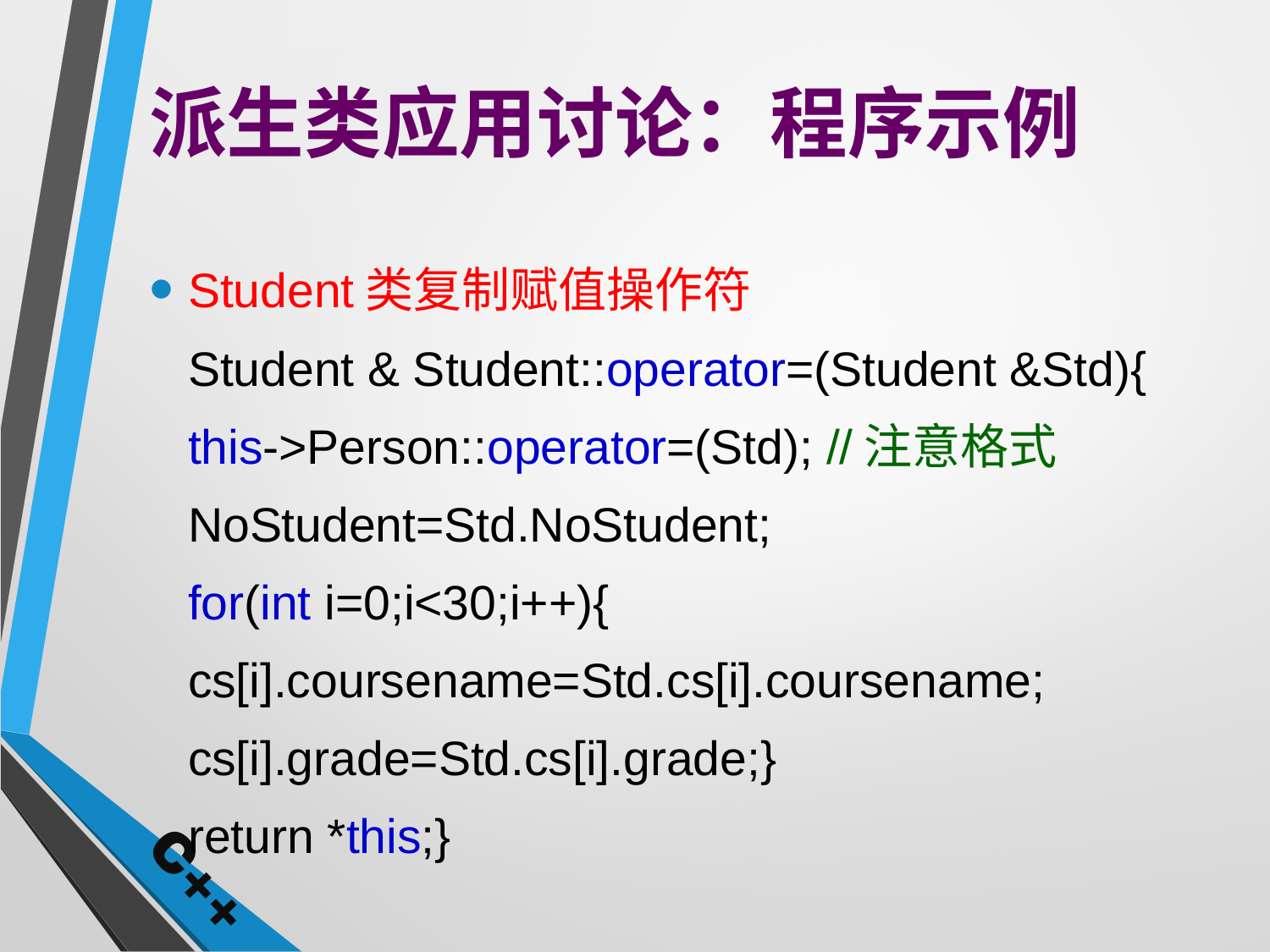

# 派生类应用讨论：程序示例
Student类复制赋值操作符
	Student & Student::operator=(Student &Std){
		this->Person::operator=(Std); //注意格式
		NoStudent=Std.NoStudent;
		for(int i=0;i<30;i++){
			cs[i].coursename=Std.cs[i].coursename;
			cs[i].grade=Std.cs[i].grade;}
	return *this;}